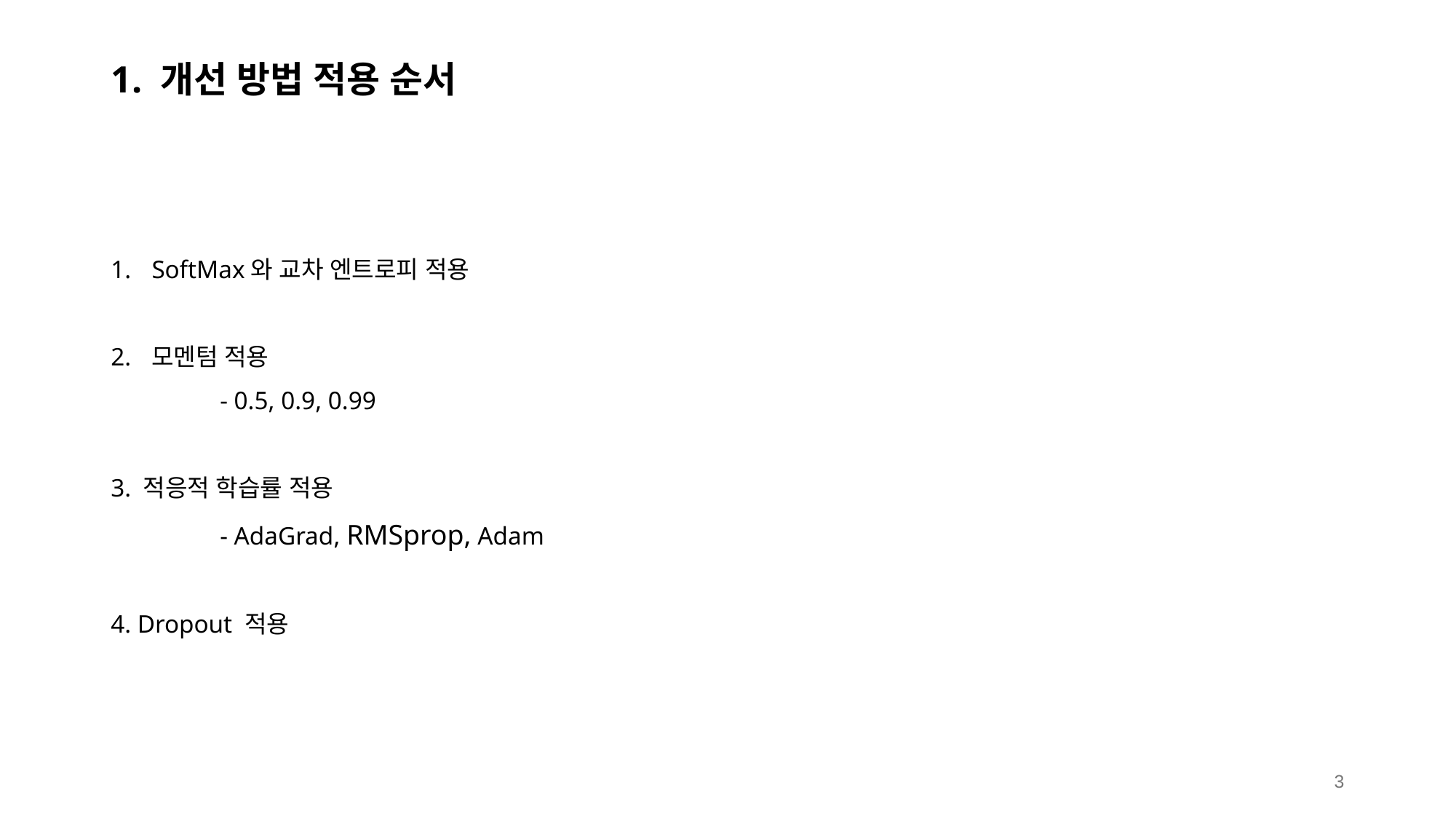

# 1. 개선 방법 적용 순서
SoftMax와 교차 엔트로피 적용

모멘텀 적용
	- 0.5, 0.9, 0.99

3. 적응적 학습률 적용
	- AdaGrad, RMSprop, Adam

4. Dropout 적용
3